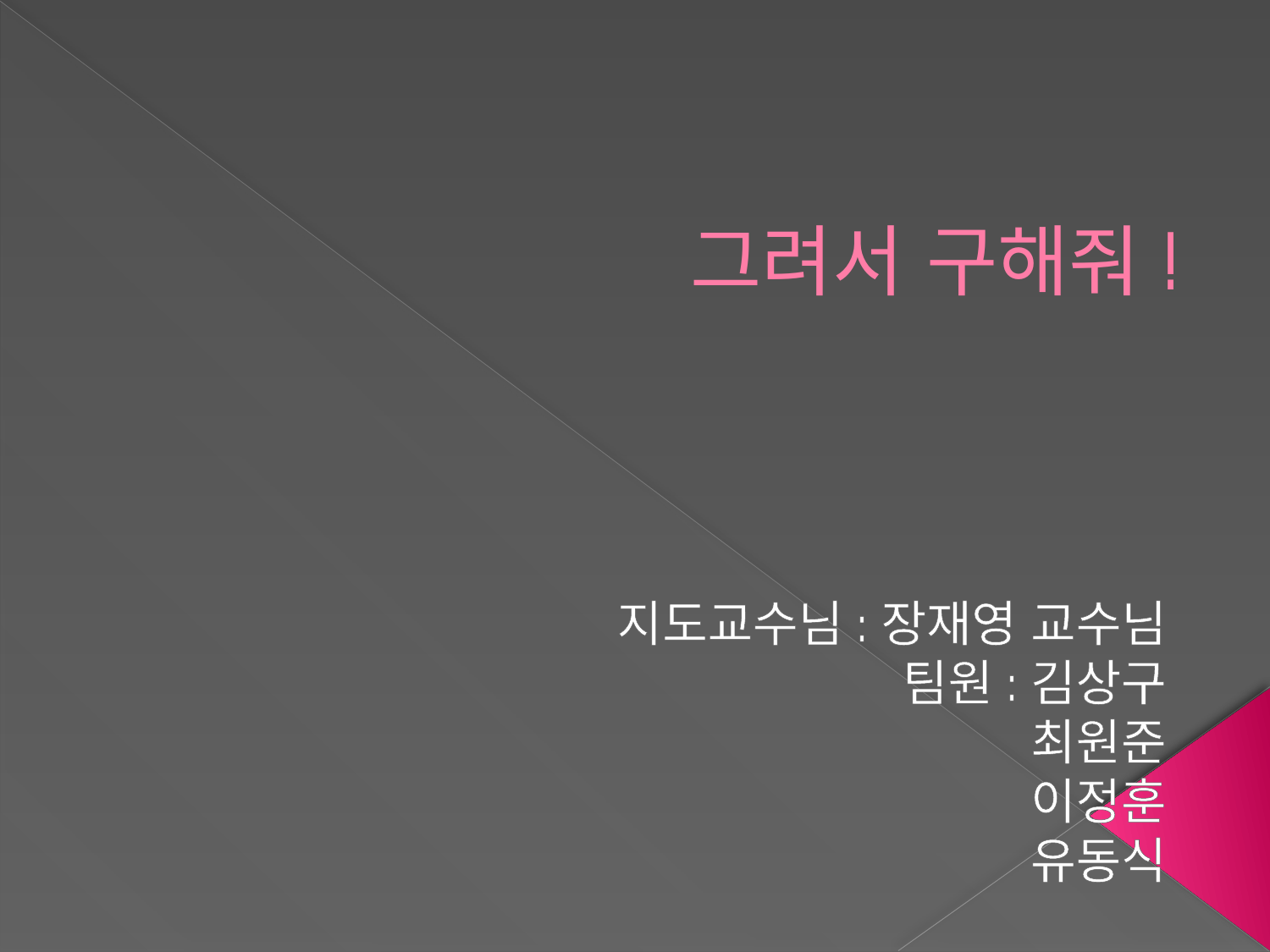

# 그려서 구해줘!
지도교수님:장재영 교수님
팀원:김상구
최원준
이정훈
유동식